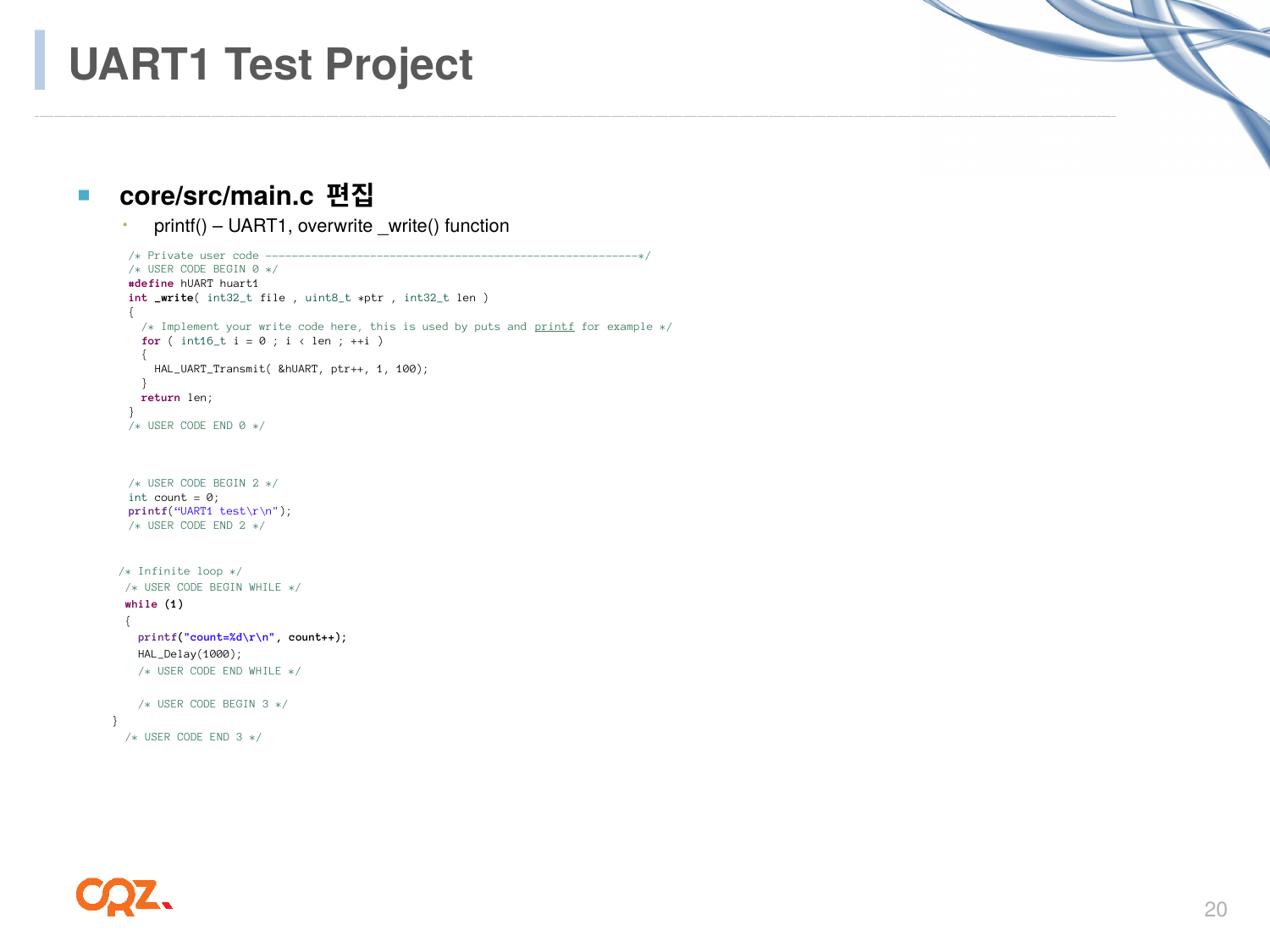

# UART1 Test Project
core/src/main.c 편집
printf() – UART1, overwrite _write() function

/* Private user code ---------------------------------------------------------*/
/* USER CODE BEGIN 0 */
#define hUART huart1
int _write( int32_t file , uint8_t *ptr , int32_t len )
{
  /* Implement your write code here, this is used by puts and printf for example */
  for ( int16_t i = 0 ; i < len ; ++i )
  {
    HAL_UART_Transmit( &hUART, ptr++, 1, 100);
  }
  return len;
}
/* USER CODE END 0 */

/* USER CODE BEGIN 2 */
int count = 0;
printf(“UART1 test\r\n");
/* USER CODE END 2 */

 /* Infinite loop */
  /* USER CODE BEGIN WHILE */
  while (1)
  {
    printf("count=%d\r\n", count++);
    HAL_Delay(1000);
    /* USER CODE END WHILE */

    /* USER CODE BEGIN 3 */
}
  /* USER CODE END 3 */

20